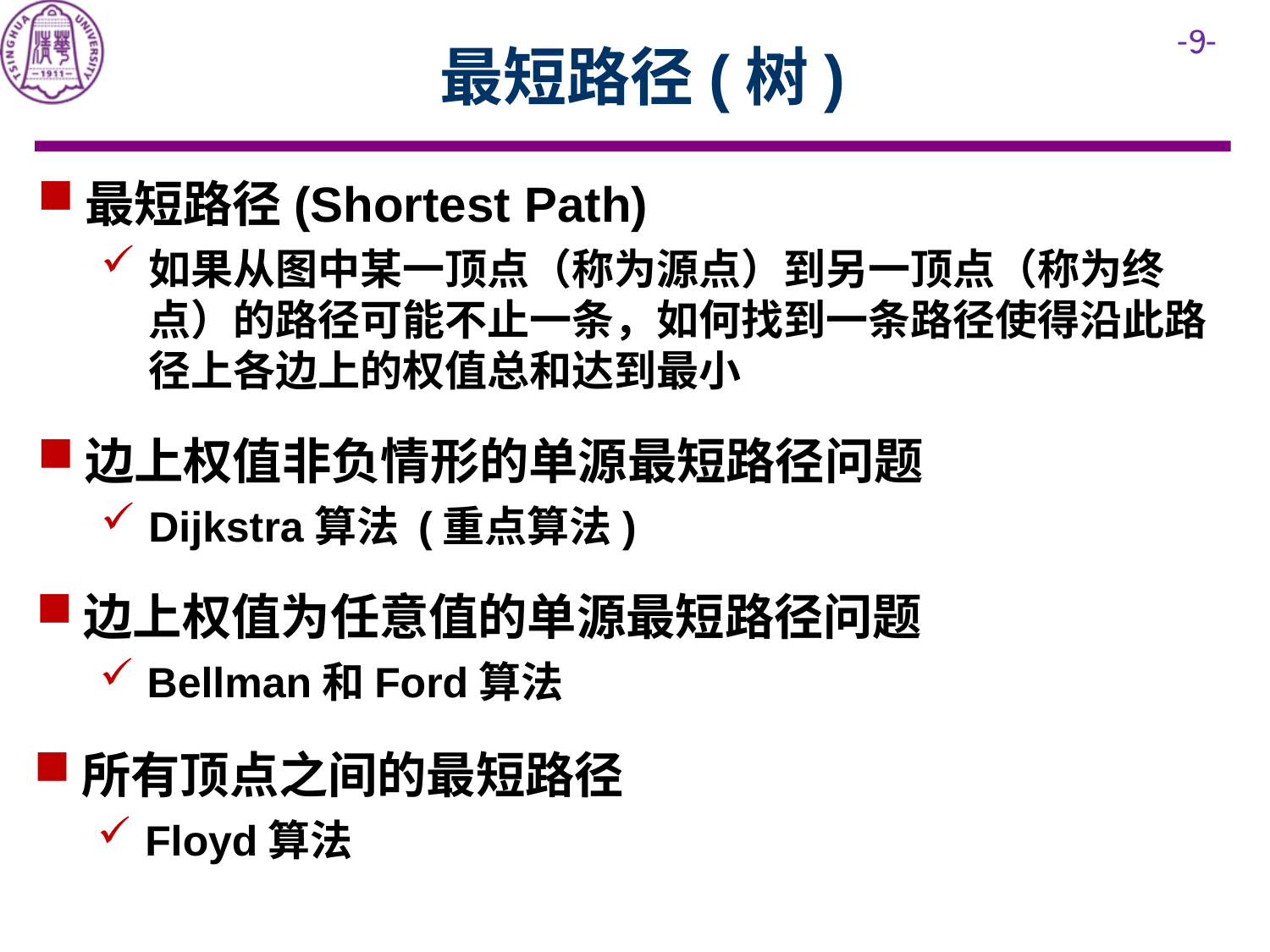

# 最短路径(树)
最短路径(Shortest Path)
如果从图中某一顶点（称为源点）到另一顶点（称为终点）的路径可能不止一条，如何找到一条路径使得沿此路径上各边上的权值总和达到最小
边上权值非负情形的单源最短路径问题
Dijkstra算法 (重点算法)
边上权值为任意值的单源最短路径问题
Bellman和Ford算法
所有顶点之间的最短路径
Floyd算法